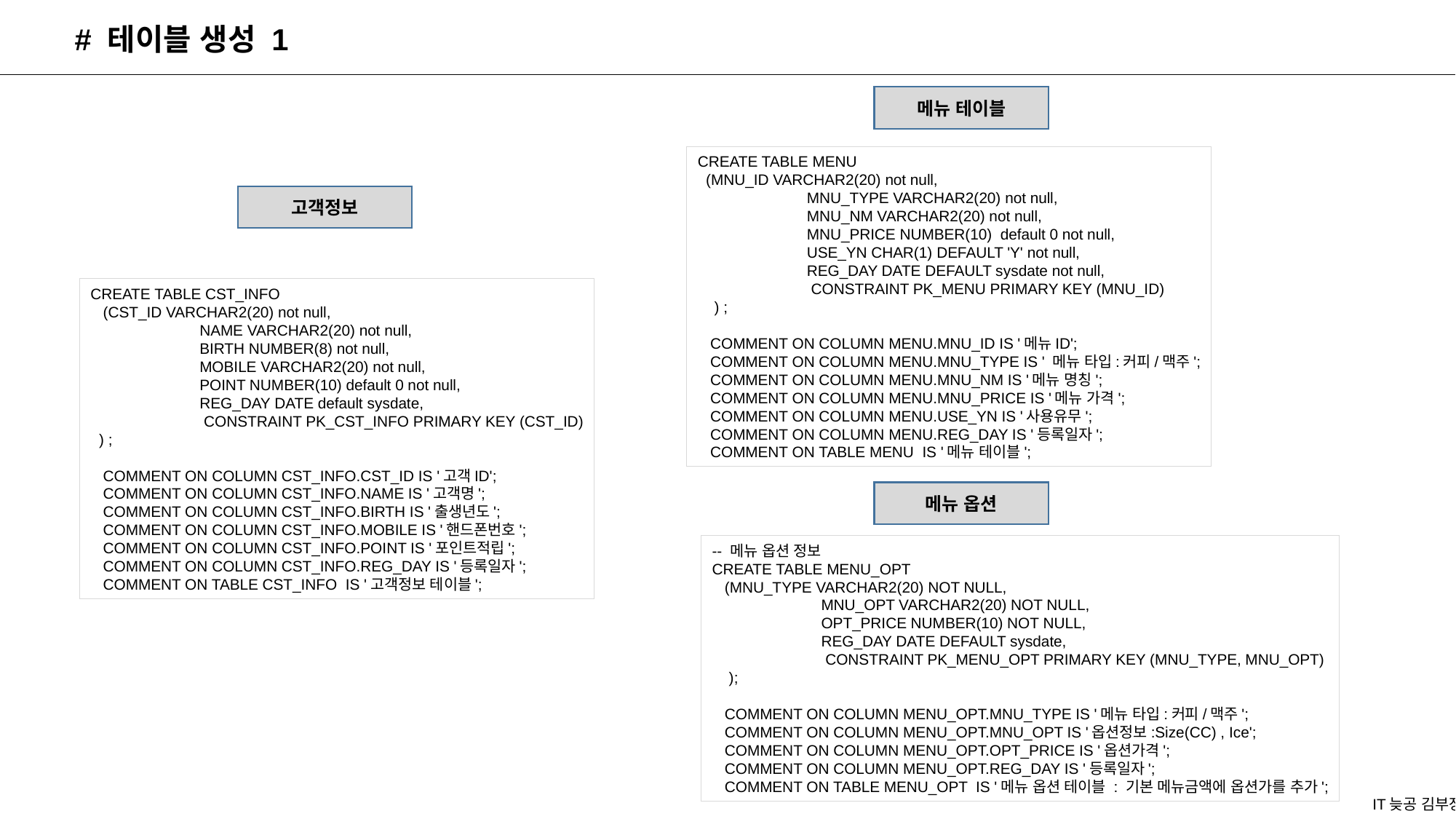

# 테이블 생성 1
메뉴 테이블
CREATE TABLE MENU
  (MNU_ID VARCHAR2(20) not null,
	MNU_TYPE VARCHAR2(20) not null,
	MNU_NM VARCHAR2(20) not null,
	MNU_PRICE NUMBER(10)  default 0 not null,
	USE_YN CHAR(1) DEFAULT 'Y' not null,
	REG_DAY DATE DEFAULT sysdate not null,
	 CONSTRAINT PK_MENU PRIMARY KEY (MNU_ID)
    ) ;

   COMMENT ON COLUMN MENU.MNU_ID IS '메뉴ID';
   COMMENT ON COLUMN MENU.MNU_TYPE IS ' 메뉴 타입:커피/맥주';
   COMMENT ON COLUMN MENU.MNU_NM IS '메뉴 명칭';
   COMMENT ON COLUMN MENU.MNU_PRICE IS '메뉴 가격';
   COMMENT ON COLUMN MENU.USE_YN IS '사용유무';
   COMMENT ON COLUMN MENU.REG_DAY IS '등록일자';
   COMMENT ON TABLE MENU  IS '메뉴 테이블';
고객정보
CREATE TABLE CST_INFO
   (CST_ID VARCHAR2(20) not null,
	NAME VARCHAR2(20) not null,
	BIRTH NUMBER(8) not null,
	MOBILE VARCHAR2(20) not null,
	POINT NUMBER(10) default 0 not null,
	REG_DAY DATE default sysdate,
	 CONSTRAINT PK_CST_INFO PRIMARY KEY (CST_ID)
  ) ;

   COMMENT ON COLUMN CST_INFO.CST_ID IS '고객ID';
   COMMENT ON COLUMN CST_INFO.NAME IS '고객명';
   COMMENT ON COLUMN CST_INFO.BIRTH IS '출생년도';
   COMMENT ON COLUMN CST_INFO.MOBILE IS '핸드폰번호';
   COMMENT ON COLUMN CST_INFO.POINT IS '포인트적립';
   COMMENT ON COLUMN CST_INFO.REG_DAY IS '등록일자';
   COMMENT ON TABLE CST_INFO  IS '고객정보 테이블';
메뉴 옵션
-- 메뉴 옵션 정보
CREATE TABLE MENU_OPT
   (MNU_TYPE VARCHAR2(20) NOT NULL,
	MNU_OPT VARCHAR2(20) NOT NULL,
	OPT_PRICE NUMBER(10) NOT NULL,
	REG_DAY DATE DEFAULT sysdate,
	 CONSTRAINT PK_MENU_OPT PRIMARY KEY (MNU_TYPE, MNU_OPT)
    );

   COMMENT ON COLUMN MENU_OPT.MNU_TYPE IS '메뉴 타입:커피/맥주';
   COMMENT ON COLUMN MENU_OPT.MNU_OPT IS '옵션정보:Size(CC) , Ice';
   COMMENT ON COLUMN MENU_OPT.OPT_PRICE IS '옵션가격';
   COMMENT ON COLUMN MENU_OPT.REG_DAY IS '등록일자';
   COMMENT ON TABLE MENU_OPT  IS '메뉴 옵션 테이블 : 기본 메뉴금액에 옵션가를 추가';
IT늦공 김부장